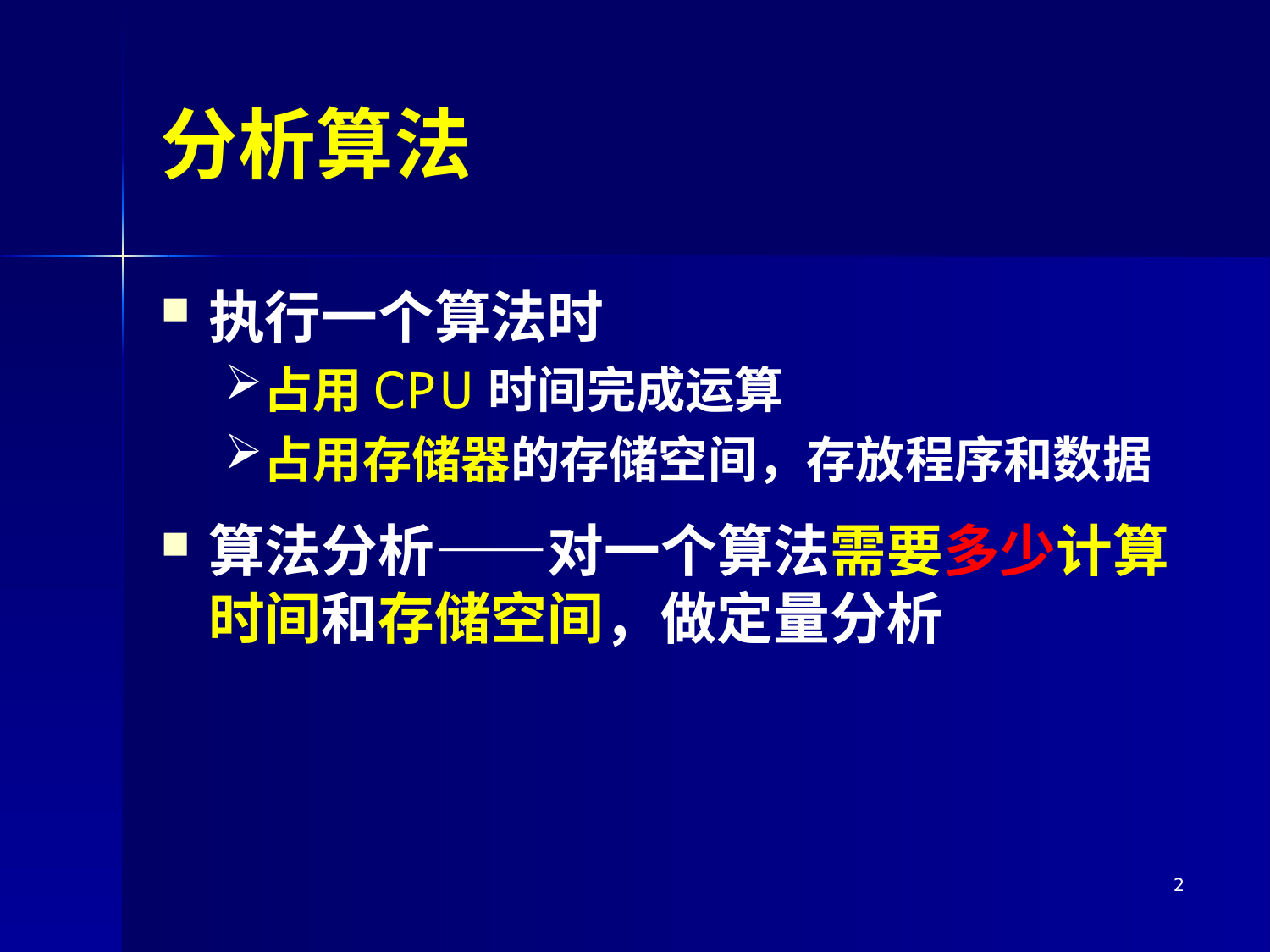

# 分析算法
执行一个算法时
占用CPU时间完成运算
占用存储器的存储空间，存放程序和数据
算法分析——对一个算法需要多少计算时间和存储空间，做定量分析

2